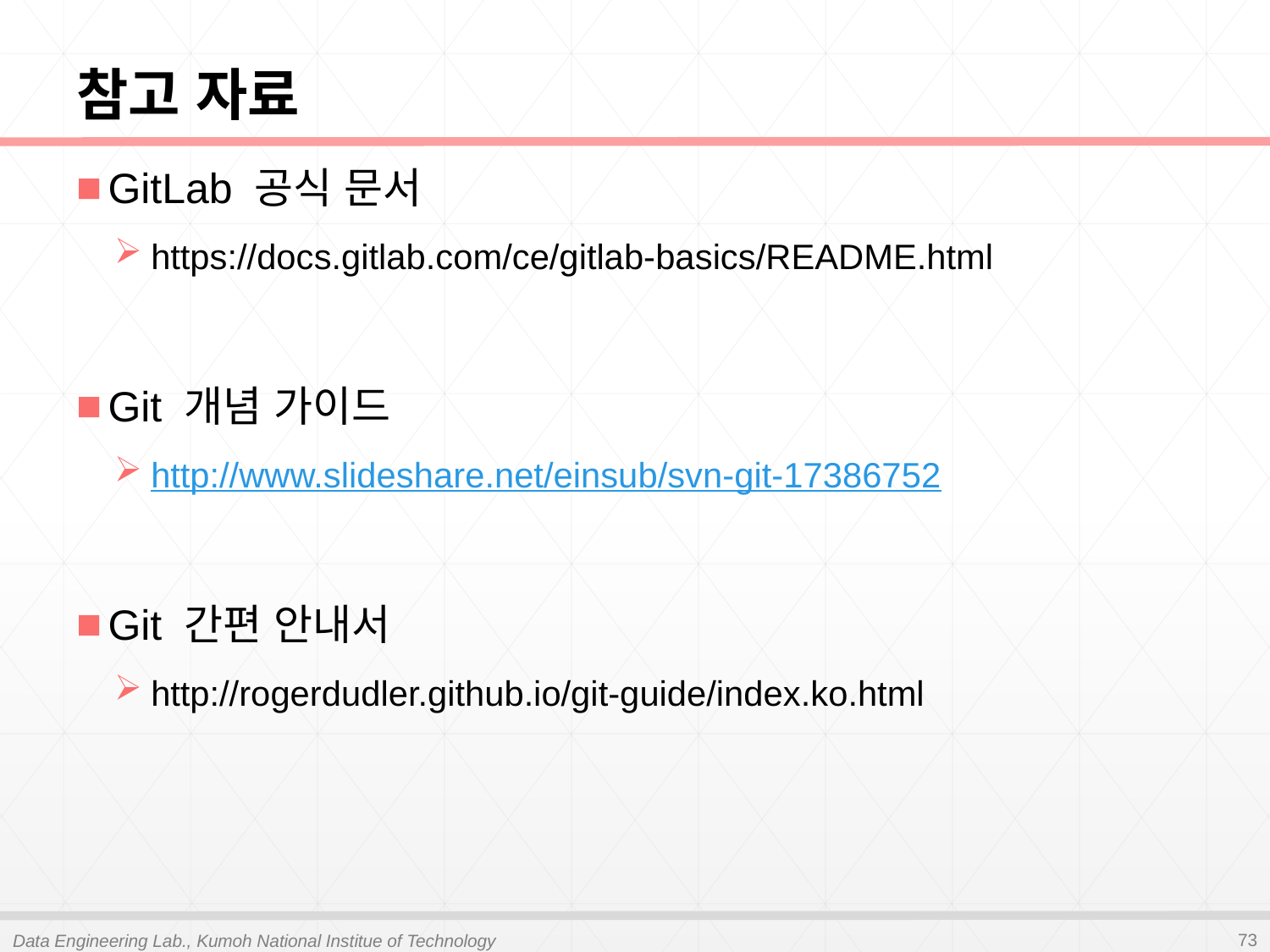

# 참고 자료
GitLab 공식 문서
https://docs.gitlab.com/ce/gitlab-basics/README.html

Git 개념 가이드
http://www.slideshare.net/einsub/svn-git-17386752

Git 간편 안내서
http://rogerdudler.github.io/git-guide/index.ko.html
73
Data Engineering Lab., Kumoh National Institue of Technology